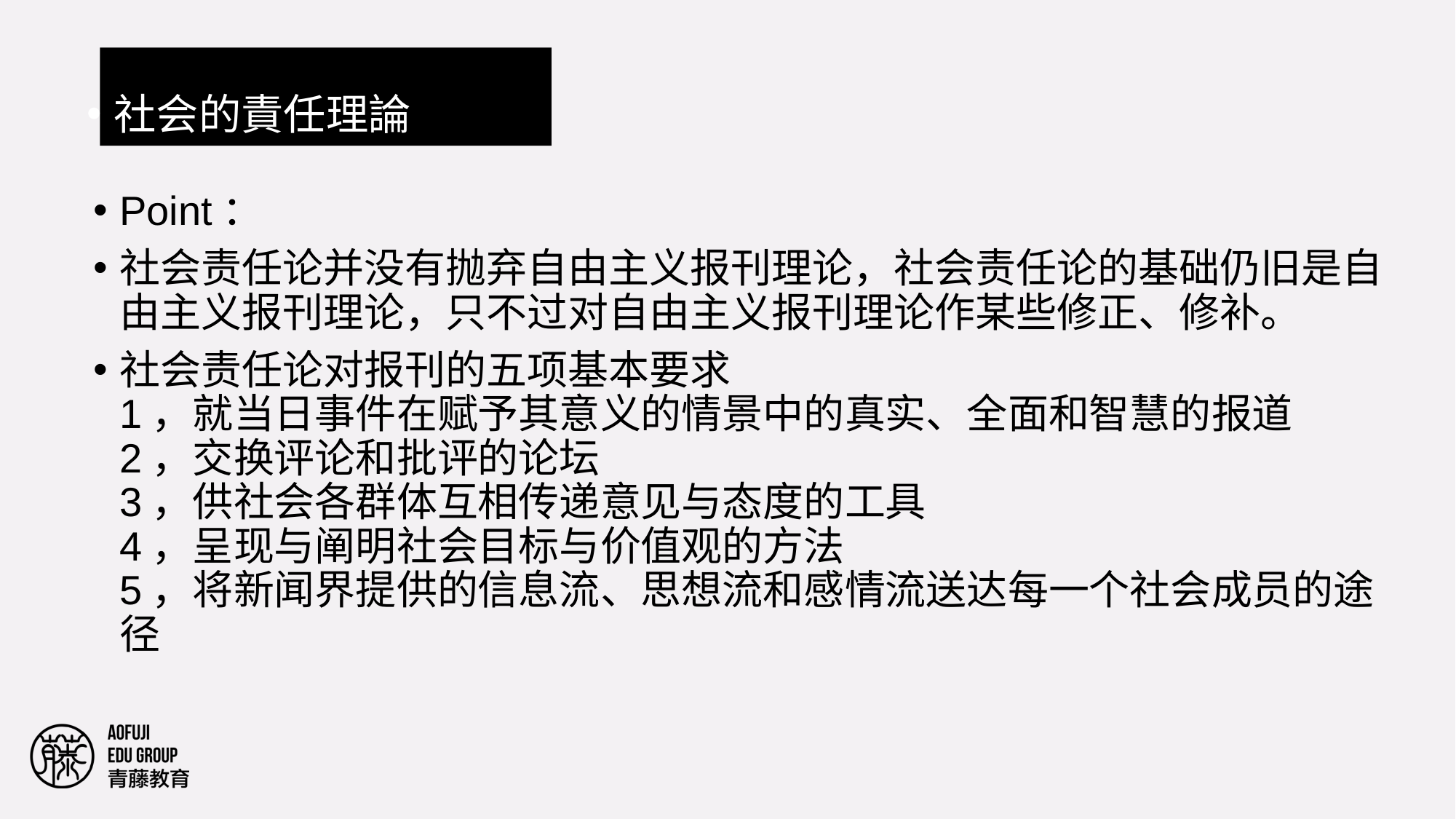

#

社会的責任理論
Point：
社会责任论并没有抛弃自由主义报刊理论，社会责任论的基础仍旧是自由主义报刊理论，只不过对自由主义报刊理论作某些修正、修补。
社会责任论对报刊的五项基本要求
1，就当日事件在赋予其意义的情景中的真实、全面和智慧的报道
2，交换评论和批评的论坛
3，供社会各群体互相传递意见与态度的工具
4，呈现与阐明社会目标与价值观的方法
5，将新闻界提供的信息流、思想流和感情流送达每一个社会成员的途径